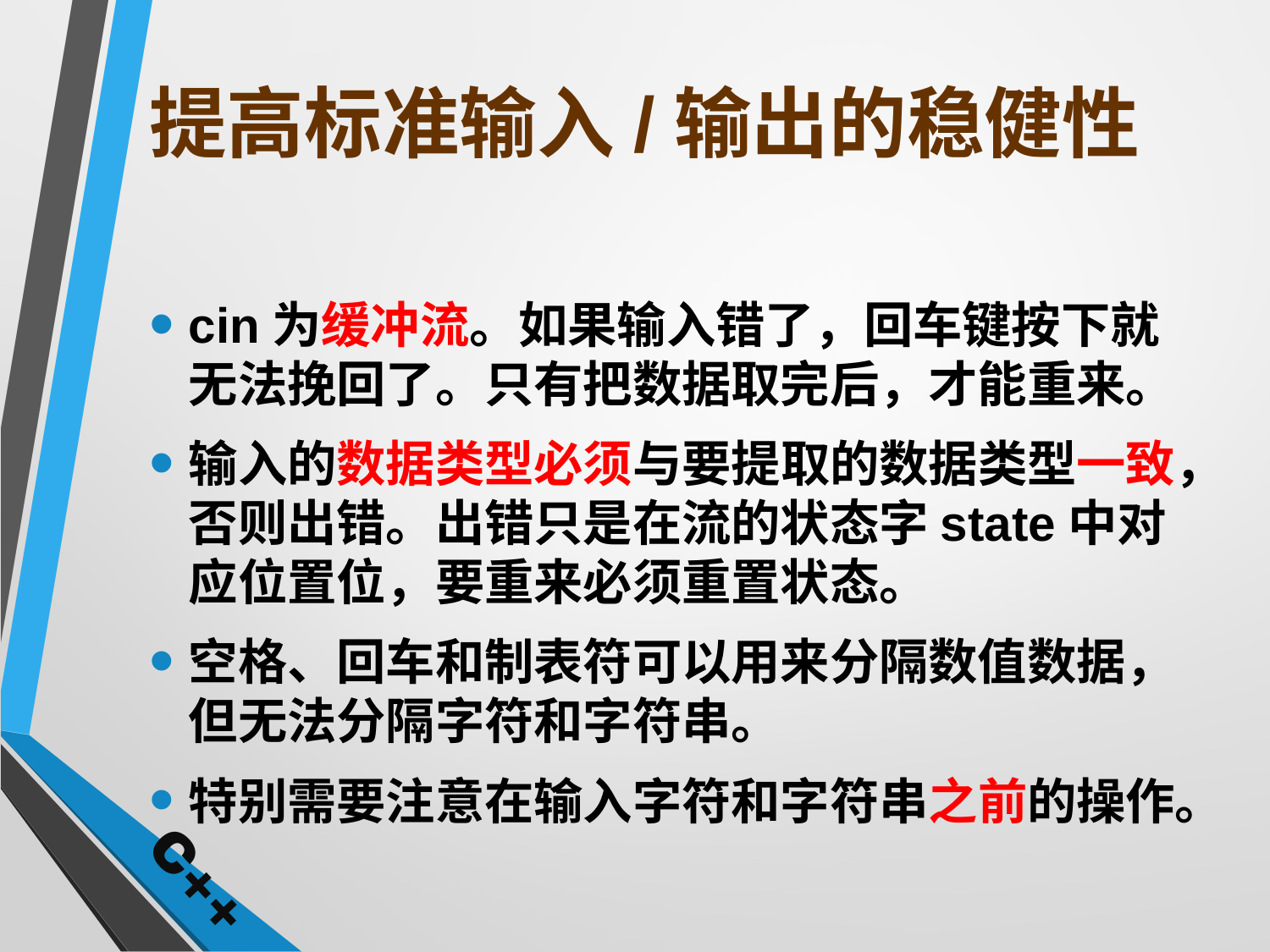

# 提高标准输入/输出的稳健性
cin为缓冲流。如果输入错了，回车键按下就无法挽回了。只有把数据取完后，才能重来。
输入的数据类型必须与要提取的数据类型一致，否则出错。出错只是在流的状态字state中对应位置位，要重来必须重置状态。
空格、回车和制表符可以用来分隔数值数据，但无法分隔字符和字符串。
特别需要注意在输入字符和字符串之前的操作。